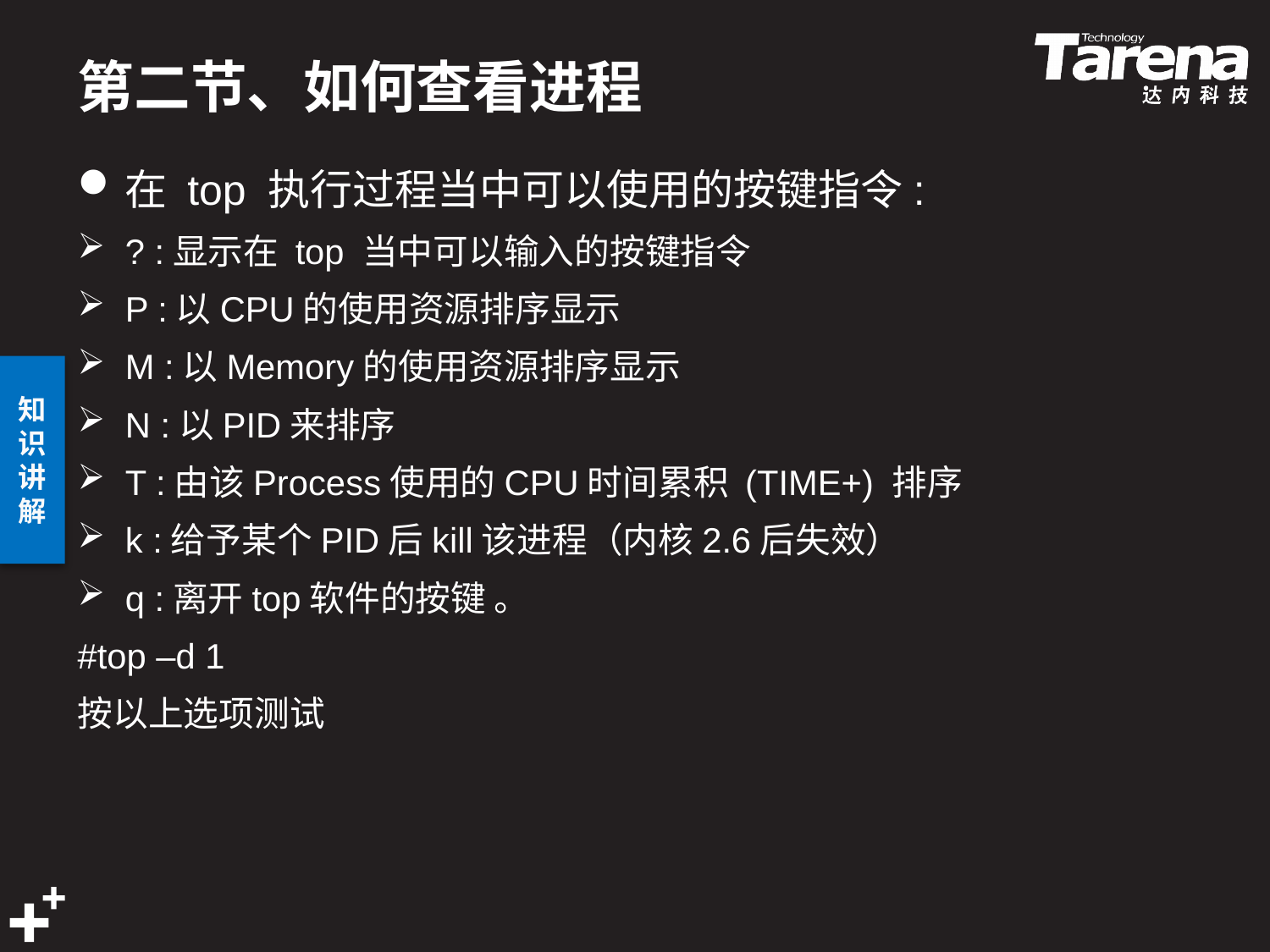

# 第二节、如何查看进程
在 top 执行过程当中可以使用的按键指令:
? :显示在 top 当中可以输入的按键指令
P :以CPU的使用资源排序显示
M :以Memory的使用资源排序显示
N :以PID来排序
T :由该Process使用的CPU时间累积 (TIME+) 排序
k :给予某个PID后kill该进程（内核2.6后失效）
q :离开top软件的按键 。
#top –d 1
按以上选项测试
